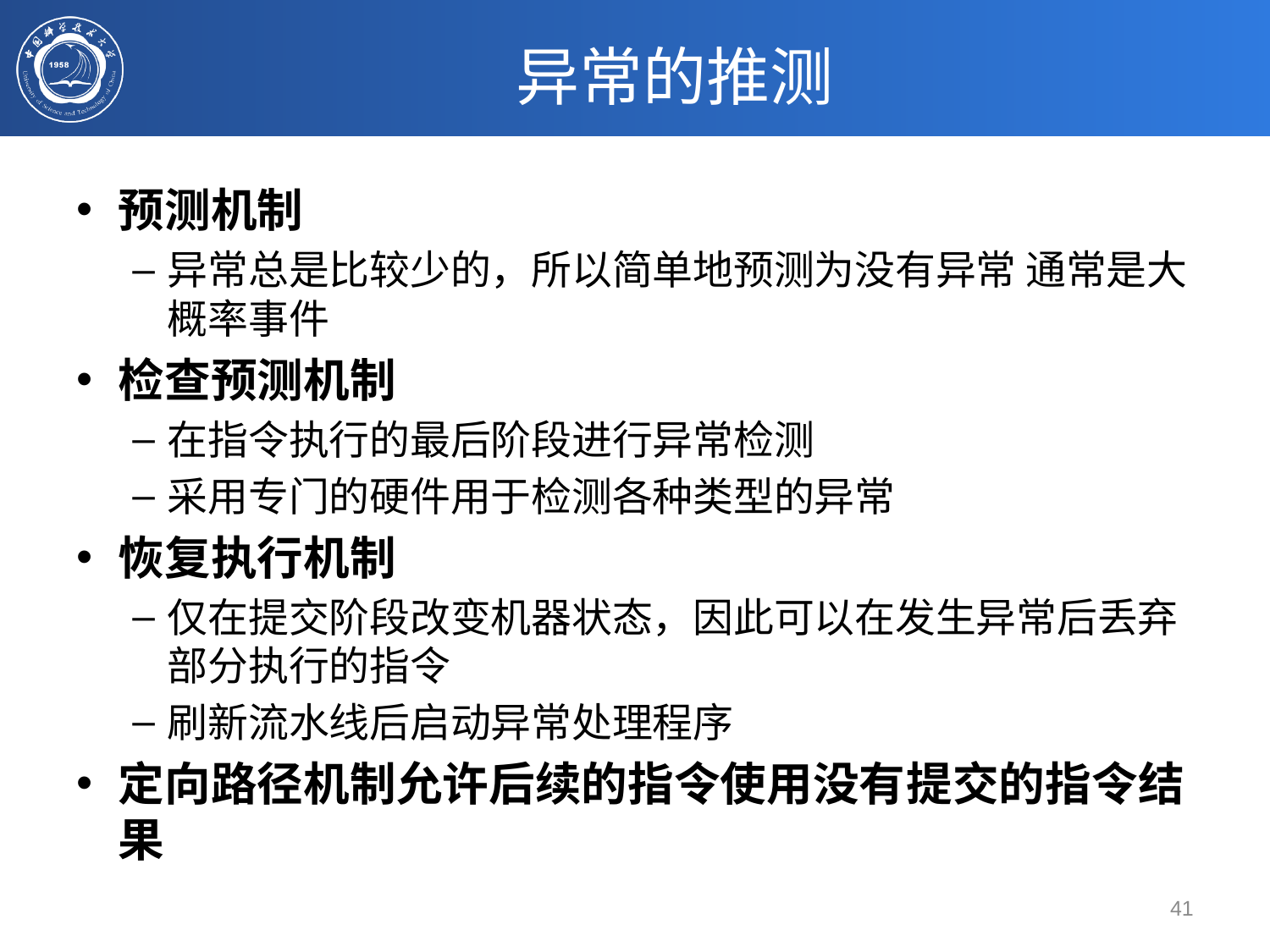

# 异常的推测
预测机制
异常总是比较少的，所以简单地预测为没有异常 通常是大概率事件
检查预测机制
在指令执行的最后阶段进行异常检测
采用专门的硬件用于检测各种类型的异常
恢复执行机制
仅在提交阶段改变机器状态，因此可以在发生异常后丢弃部分执行的指令
刷新流水线后启动异常处理程序
定向路径机制允许后续的指令使用没有提交的指令结果
41